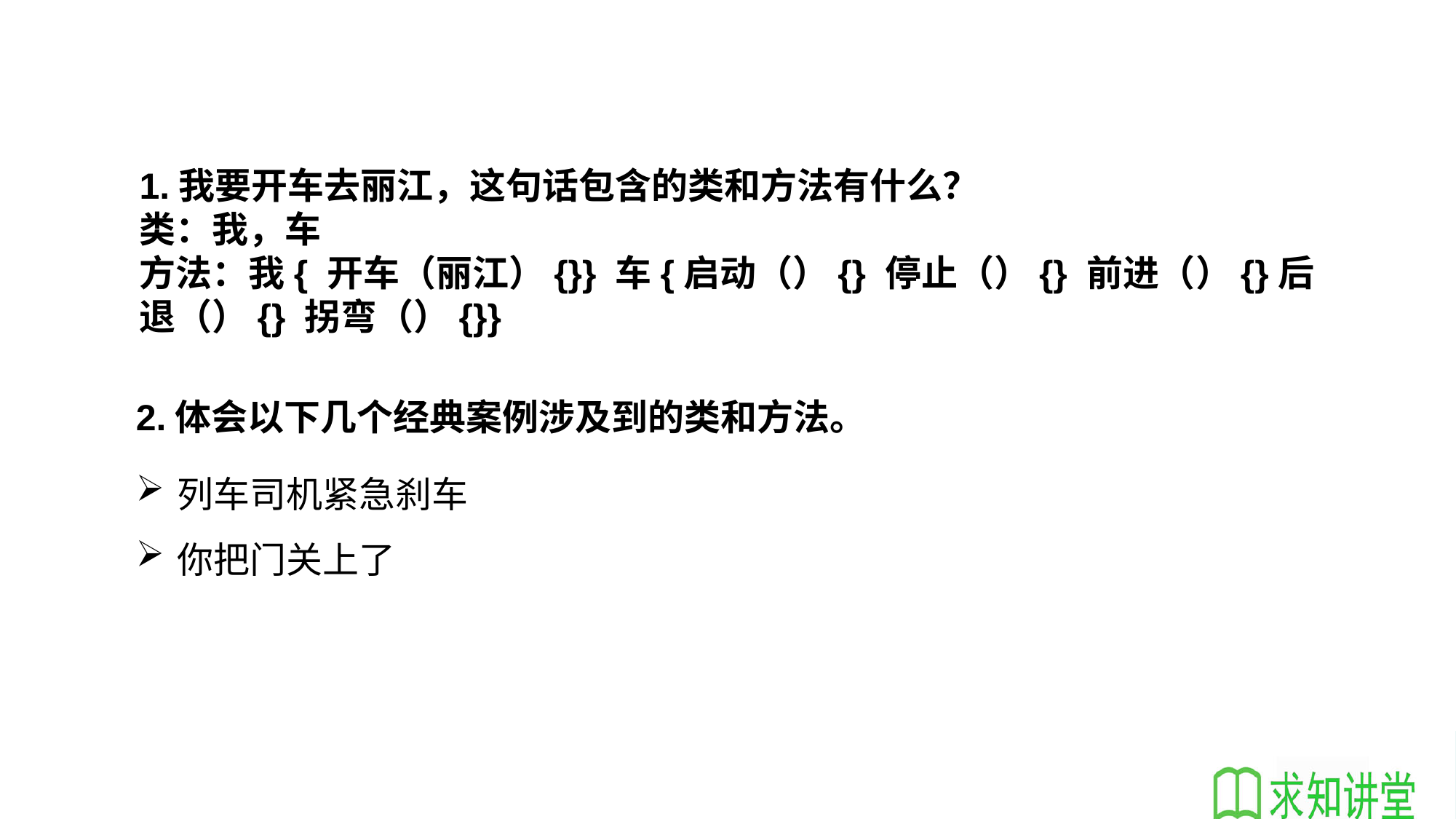

1.我要开车去丽江，这句话包含的类和方法有什么？
类：我，车
方法：我{ 开车（丽江）{}} 车{启动（）{} 停止（）{} 前进（）{}后退（）{} 拐弯（）{}}

2.体会以下几个经典案例涉及到的类和方法。
列车司机紧急刹车
你把门关上了